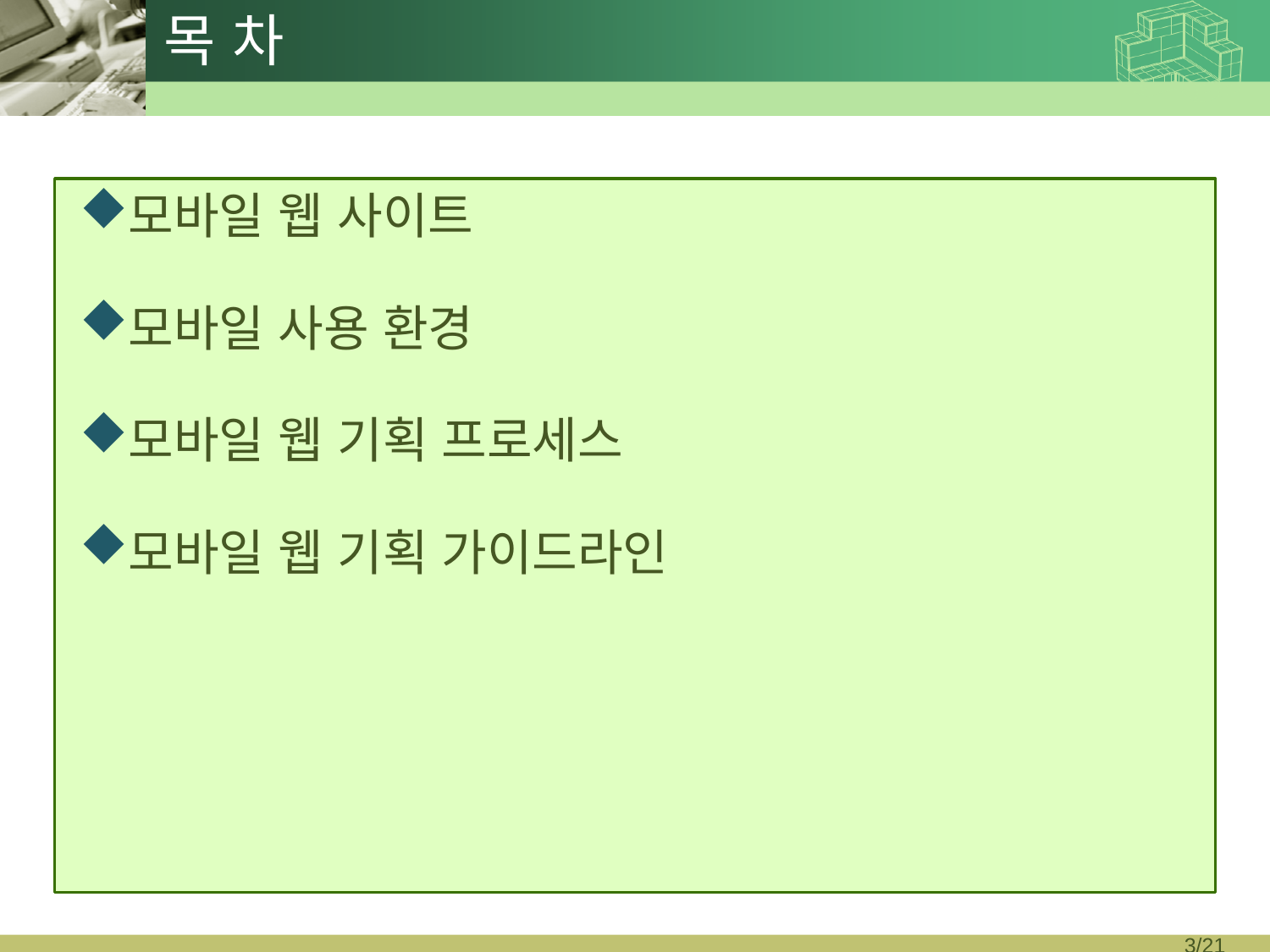

# 목 차
모바일 웹 사이트
모바일 사용 환경
모바일 웹 기획 프로세스
모바일 웹 기획 가이드라인